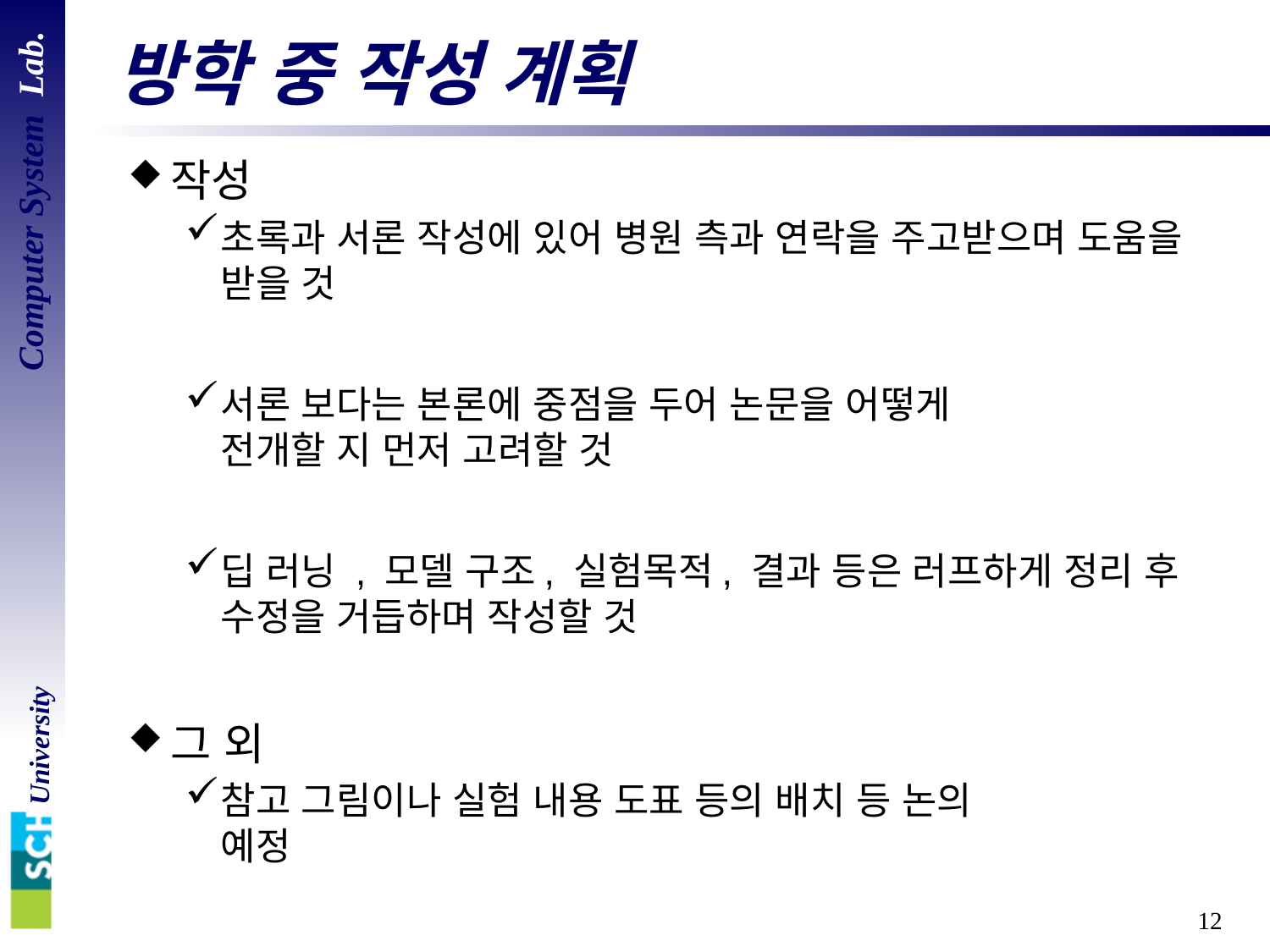

# 방학 중 작성 계획
작성
초록과 서론 작성에 있어 병원 측과 연락을 주고받으며 도움을 받을 것

서론 보다는 본론에 중점을 두어 논문을 어떻게
전개할 지 먼저 고려할 것

딥 러닝 , 모델 구조, 실험목적, 결과 등은 러프하게 정리 후 수정을 거듭하며 작성할 것

그 외
참고 그림이나 실험 내용 도표 등의 배치 등 논의
예정